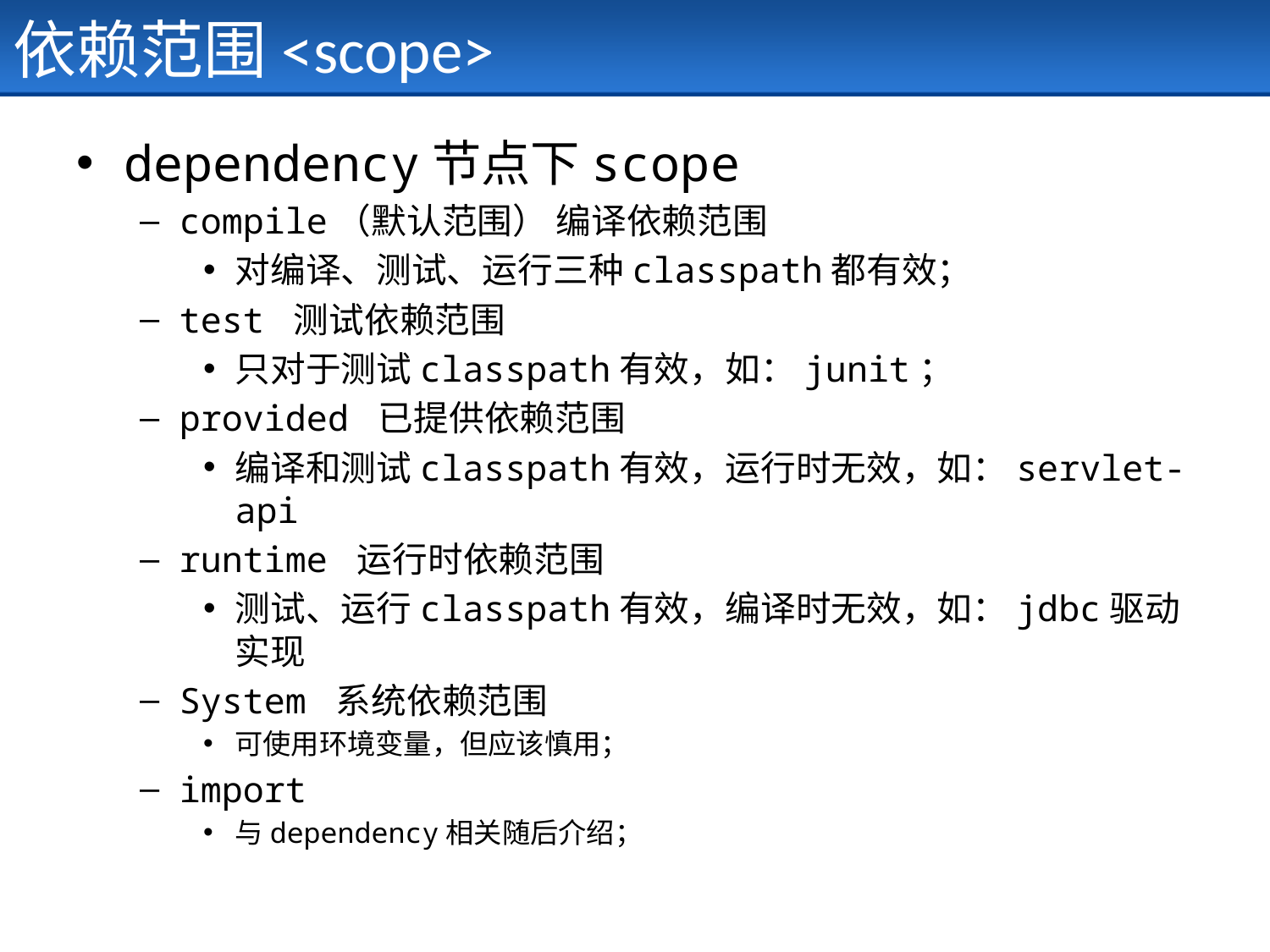

# 依赖范围<scope>
dependency节点下scope
compile（默认范围） 编译依赖范围
对编译、测试、运行三种classpath都有效；
test 测试依赖范围
只对于测试classpath有效，如：junit；
provided 已提供依赖范围
编译和测试classpath有效，运行时无效，如：servlet-api
runtime 运行时依赖范围
测试、运行classpath有效，编译时无效，如：jdbc驱动实现
System 系统依赖范围
可使用环境变量，但应该慎用；
import
与dependency相关随后介绍；